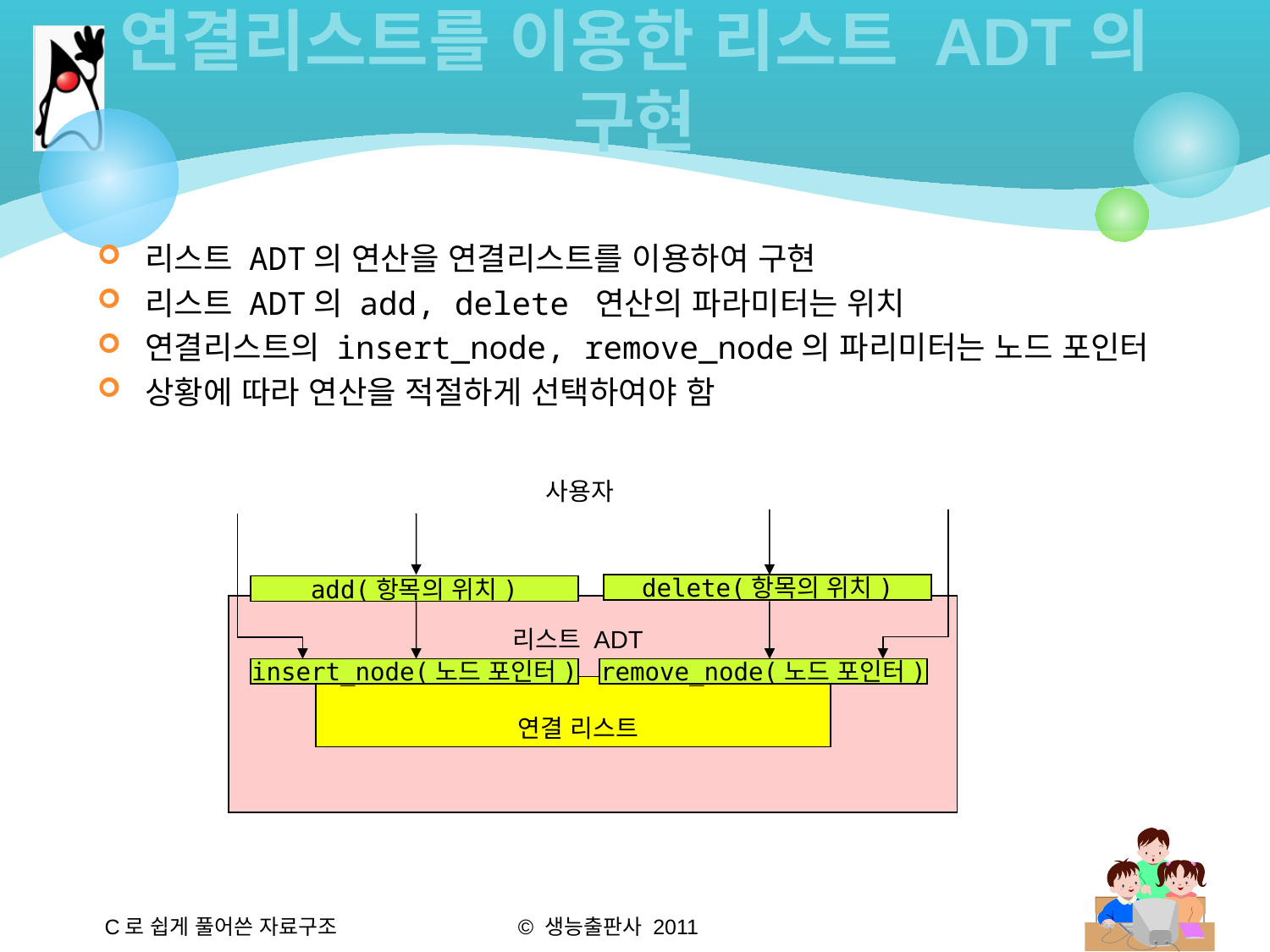

# 연결리스트를 이용한 리스트 ADT의 구현
리스트 ADT의 연산을 연결리스트를 이용하여 구현
리스트 ADT의 add, delete 연산의 파라미터는 위치
연결리스트의 insert_node, remove_node의 파리미터는 노드 포인터
상황에 따라 연산을 적절하게 선택하여야 함
사용자

delete(항목의 위치)
add(항목의 위치)

리스트 ADT
insert_node(노드 포인터)
remove_node(노드 포인터)

연결 리스트